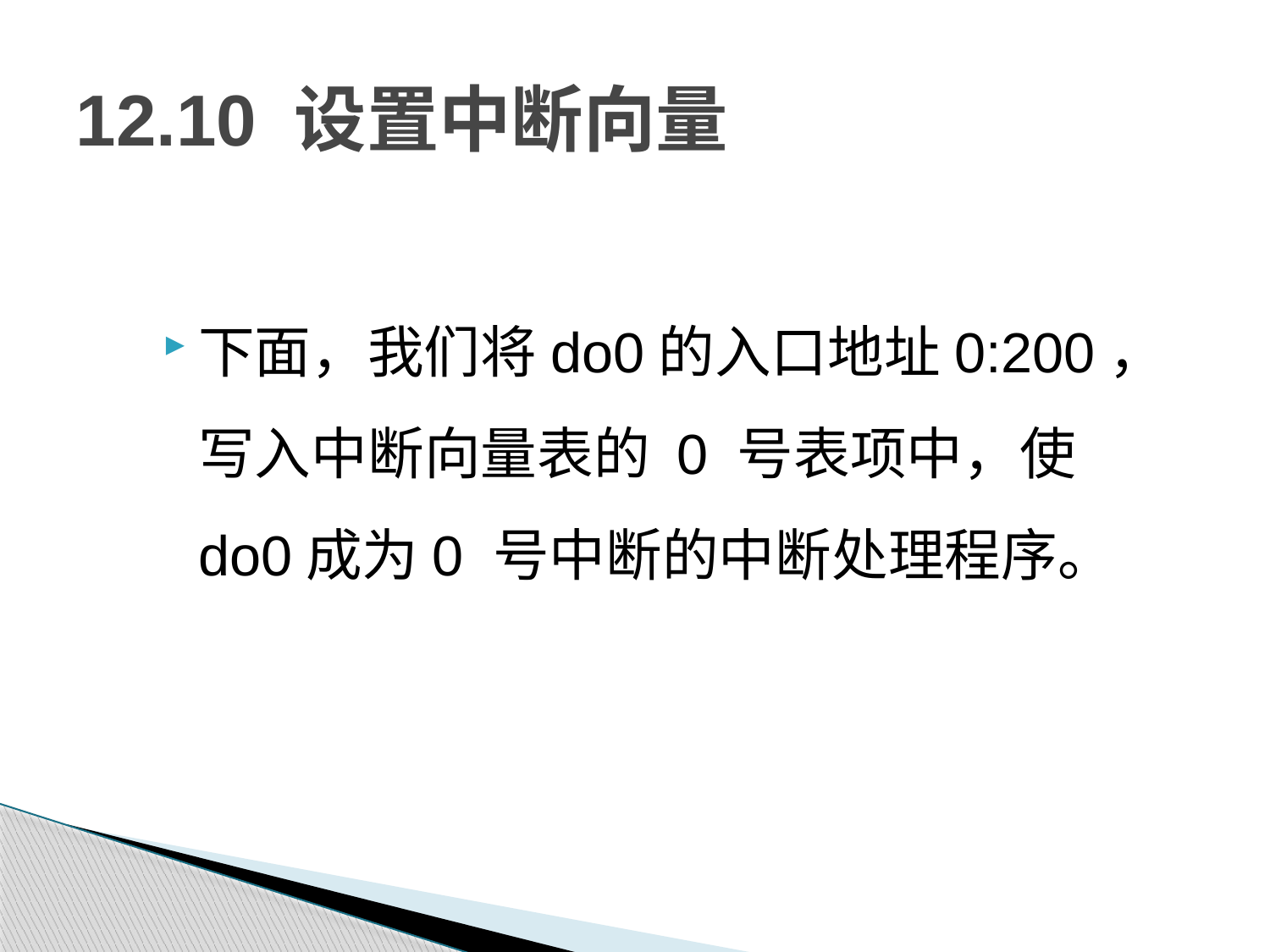

# 12.10 设置中断向量
下面，我们将do0的入口地址0:200，写入中断向量表的 0 号表项中，使do0成为0 号中断的中断处理程序。